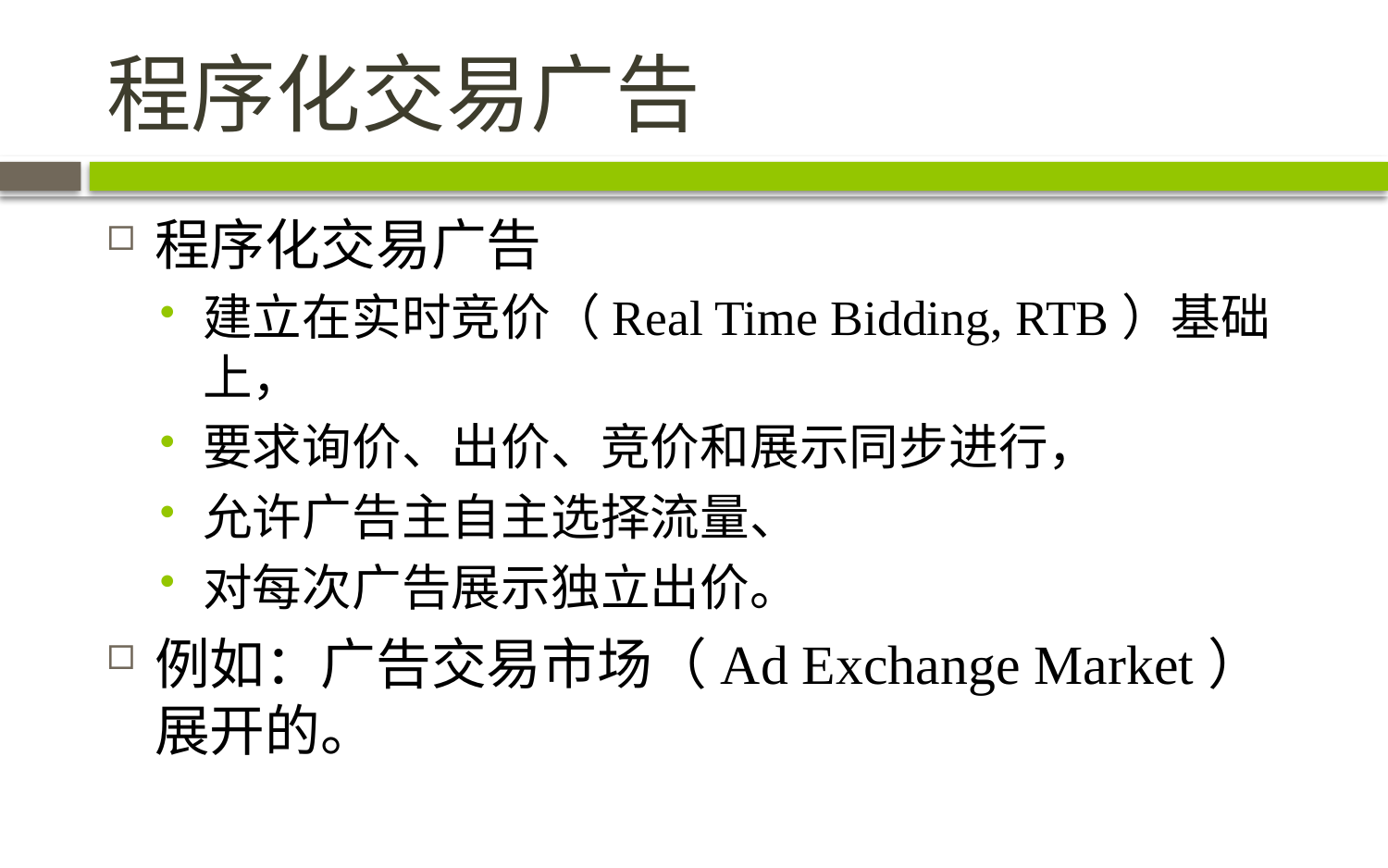

# 程序化交易广告
程序化交易广告
建立在实时竞价（Real Time Bidding, RTB）基础上，
要求询价、出价、竞价和展示同步进行，
允许广告主自主选择流量、
对每次广告展示独立出价。
例如：广告交易市场（Ad Exchange Market）展开的。